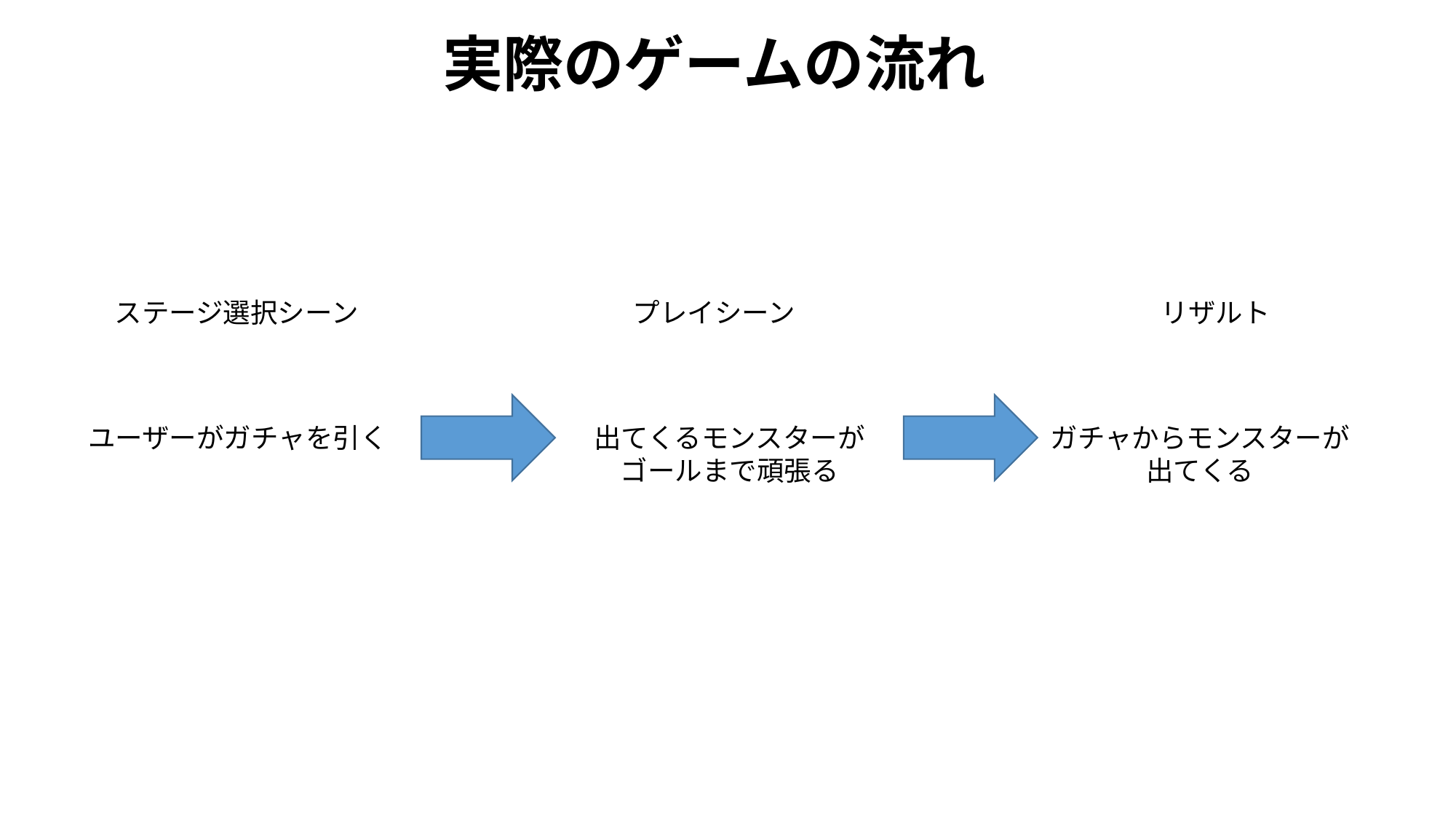

実際のゲームの流れ
ステージ選択シーン
プレイシーン
リザルト

ガチャからモンスターが出てくる
ユーザーがガチャを引く
出てくるモンスターがゴールまで頑張る